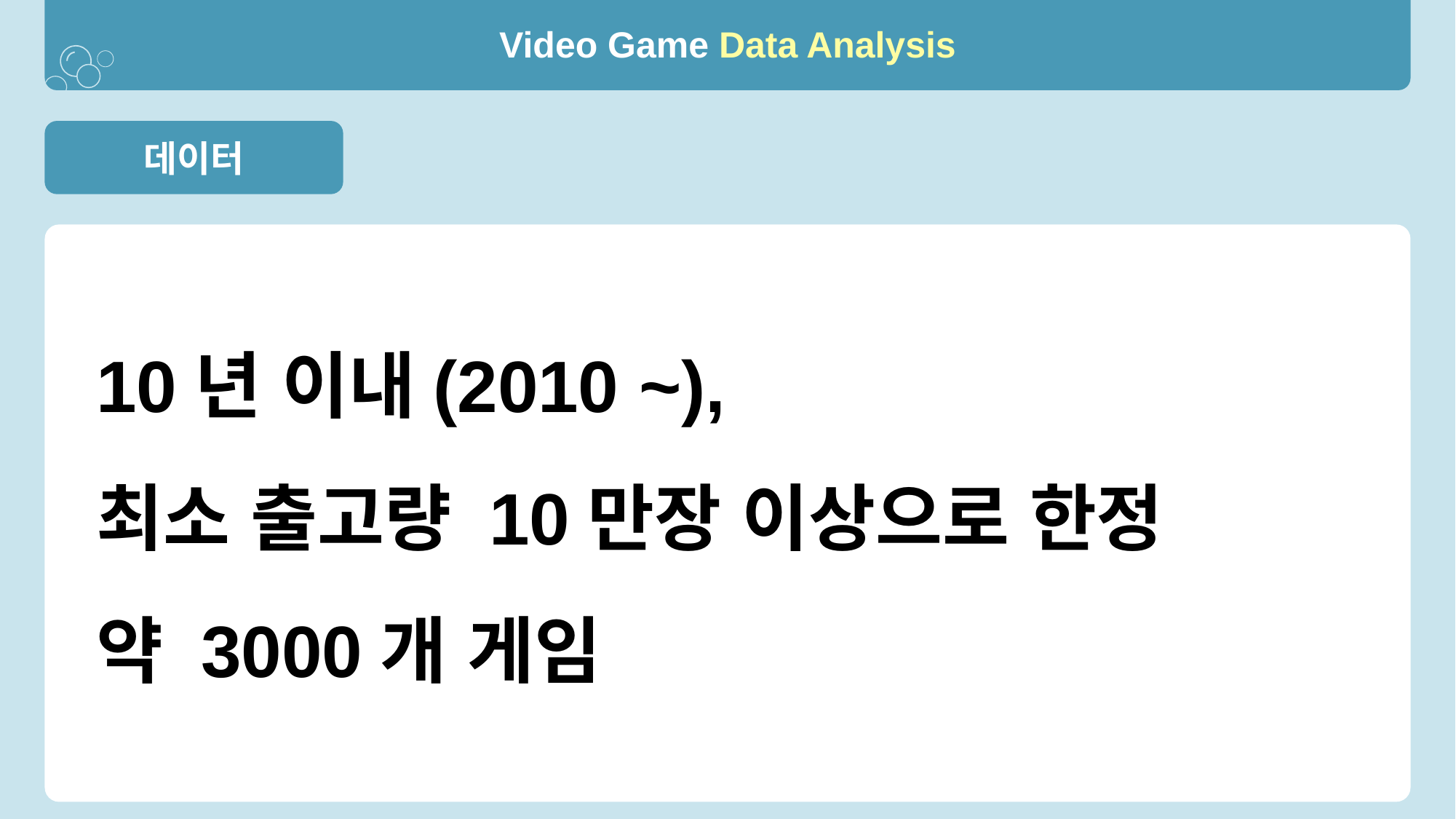

Video Game Data Analysis

데이터
과거의 데이터 (하나의 히트작이 기록적인 판매고를 기록하거나, 플랫폼이 다양)
현재의 게임과 양상이 다름

10년 이내(2010 ~),
최소 출고량 10만장 이상으로 한정
약 3000개 게임